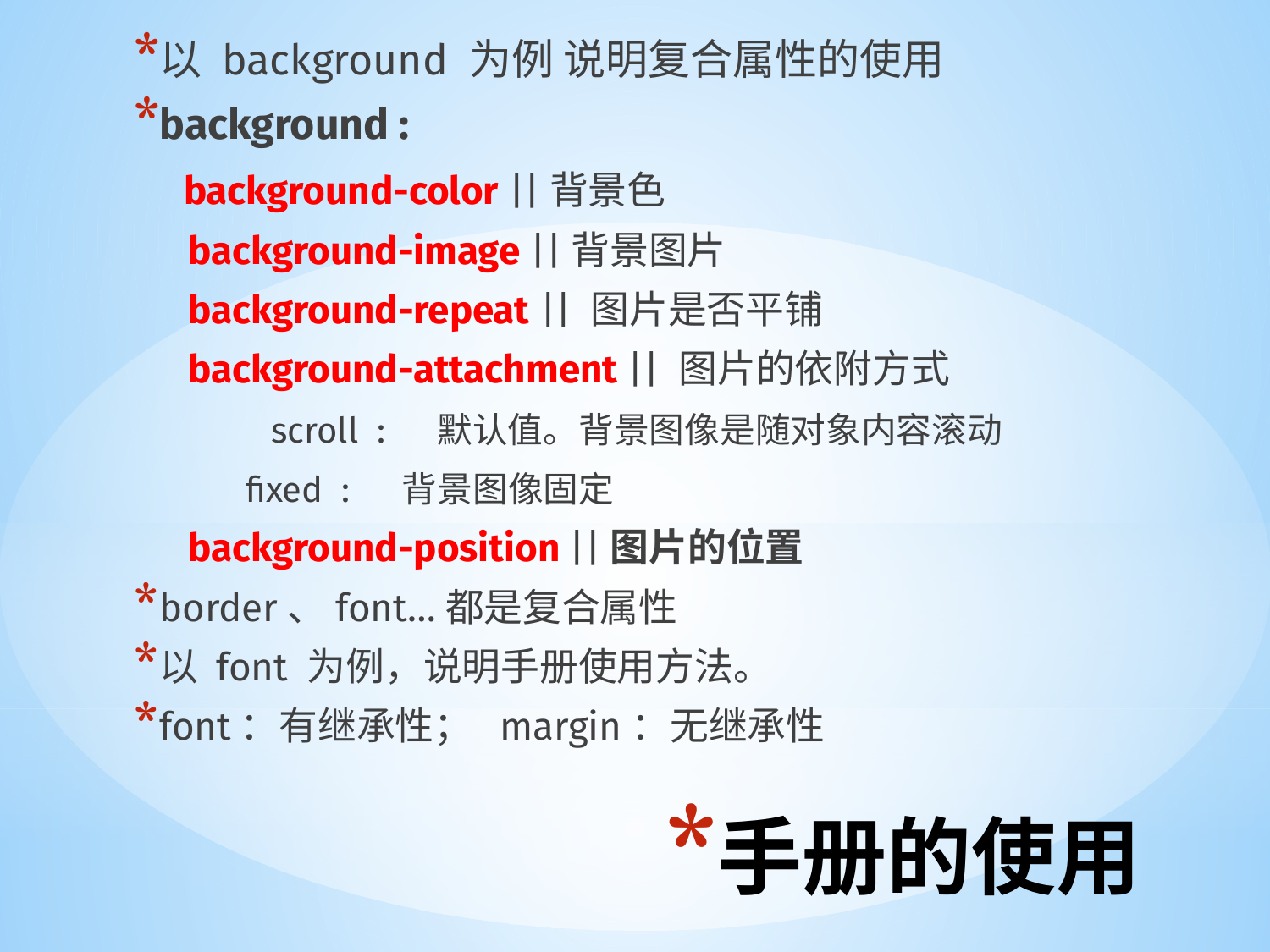

以 background 为例 说明复合属性的使用
background :
     background-color ||背景色
      background-image ||背景图片
      background-repeat || 图片是否平铺
      background-attachment || 图片的依附方式
	 scroll  :　 默认值。背景图像是随对象内容滚动
            fixed  :　 背景图像固定
      background-position ||图片的位置
border、font…都是复合属性
以 font 为例，说明手册使用方法。
font：有继承性；  margin：无继承性
# 手册的使用